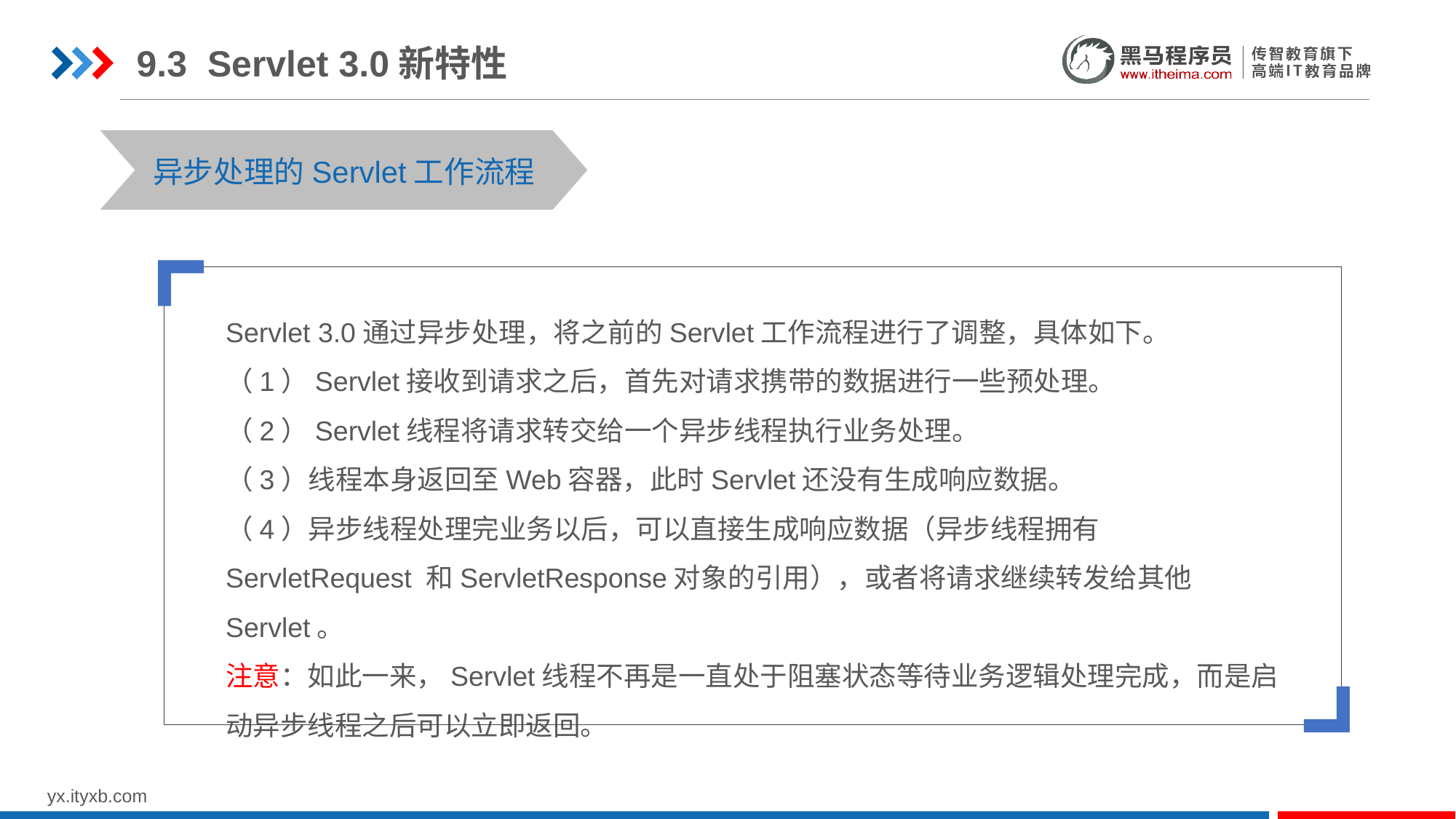

9.3  Servlet 3.0新特性

异步处理的Servlet工作流程

Servlet 3.0通过异步处理，将之前的Servlet工作流程进行了调整，具体如下。
（1）Servlet接收到请求之后，首先对请求携带的数据进行一些预处理。
（2）Servlet线程将请求转交给一个异步线程执行业务处理。
（3）线程本身返回至Web容器，此时Servlet还没有生成响应数据。
（4）异步线程处理完业务以后，可以直接生成响应数据（异步线程拥有ServletRequest 和ServletResponse对象的引用），或者将请求继续转发给其他Servlet。
注意：如此一来，Servlet线程不再是一直处于阻塞状态等待业务逻辑处理完成，而是启动异步线程之后可以立即返回。